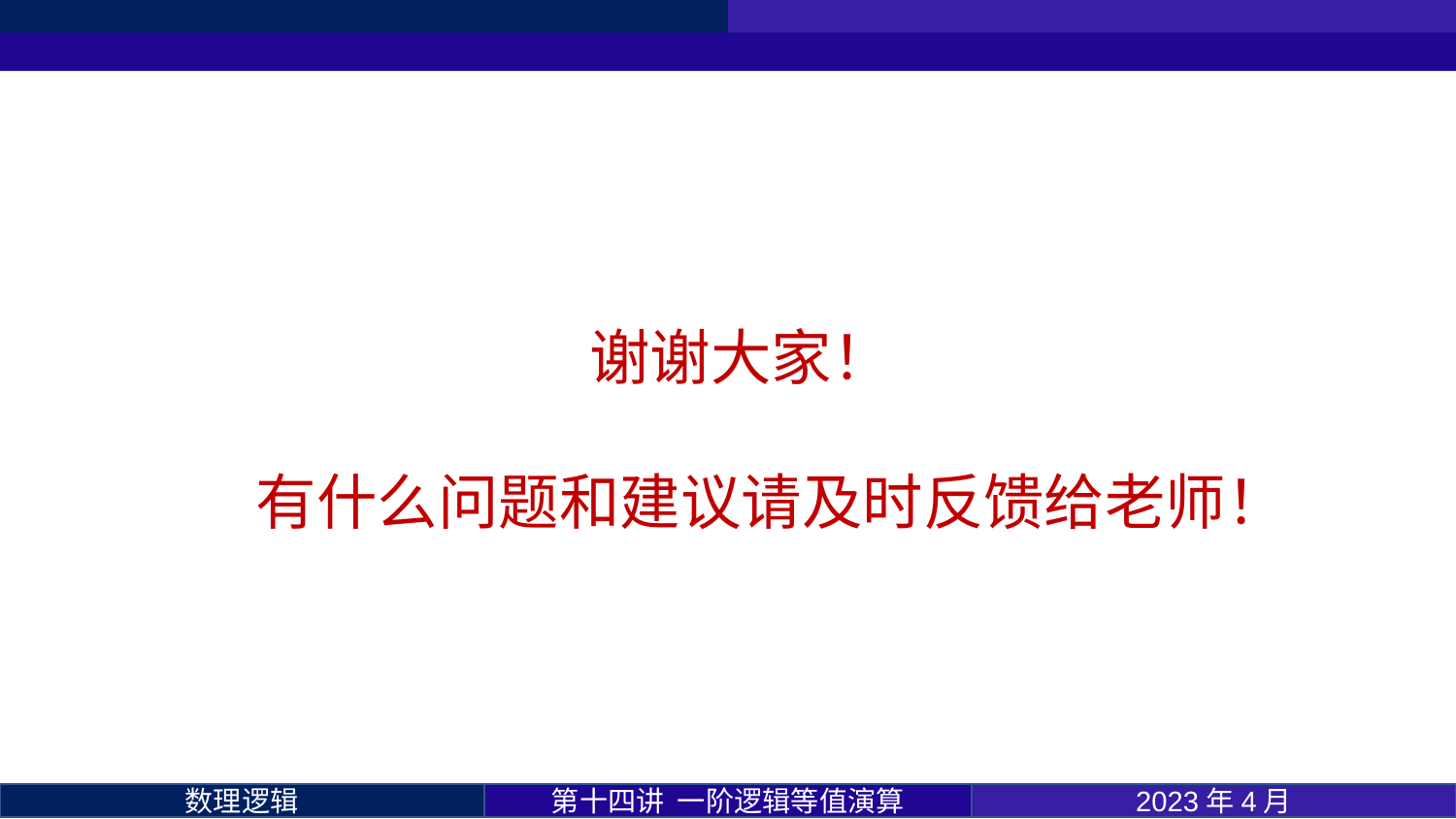

谢谢大家！
有什么问题和建议请及时反馈给老师！
第十四讲  一阶逻辑等值演算
2023年4月
数理逻辑